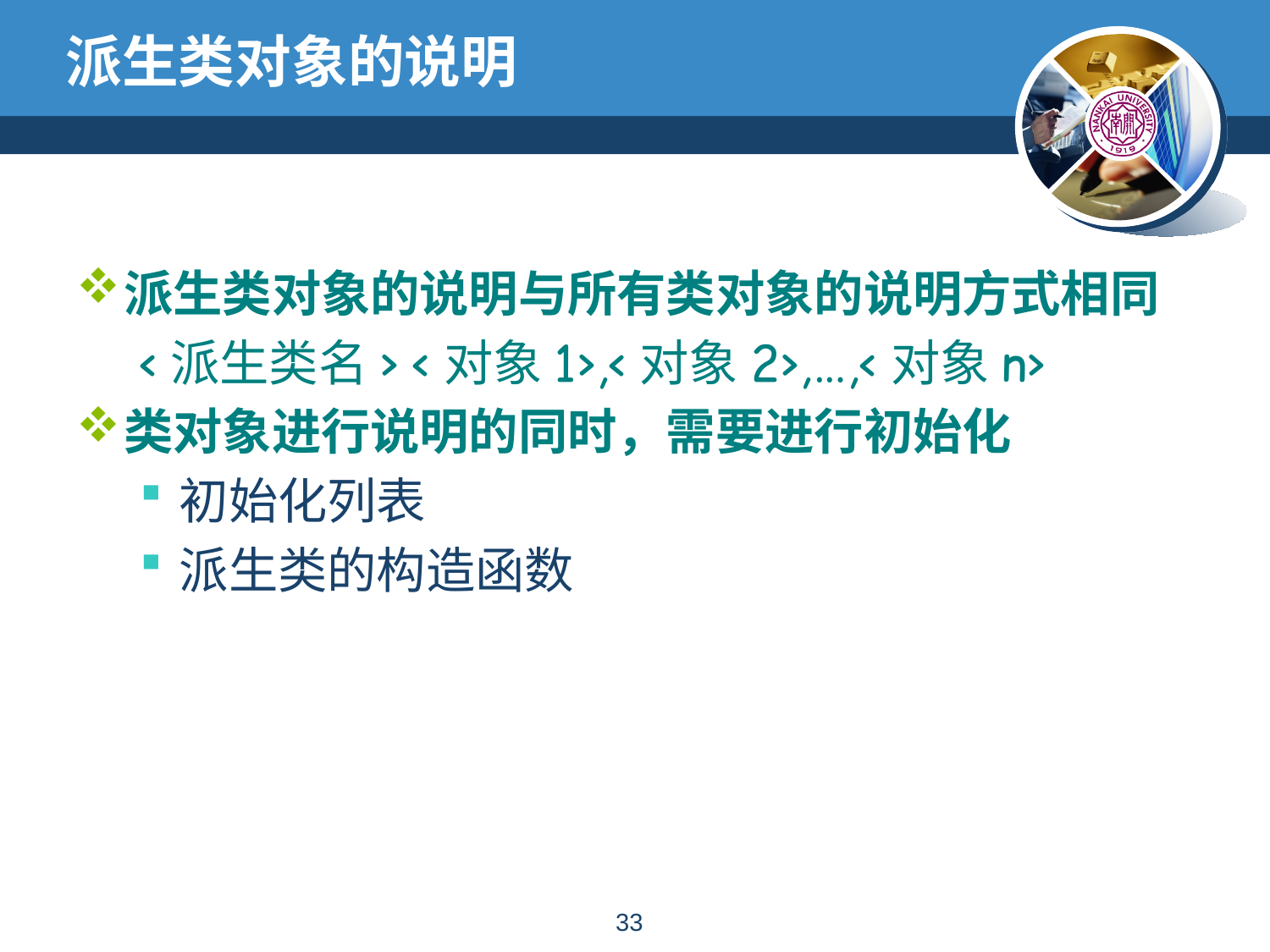

# 派生类对象的说明
派生类对象的说明与所有类对象的说明方式相同
<派生类名> <对象1>,<对象2>,…,<对象n>
类对象进行说明的同时，需要进行初始化
初始化列表
派生类的构造函数
33